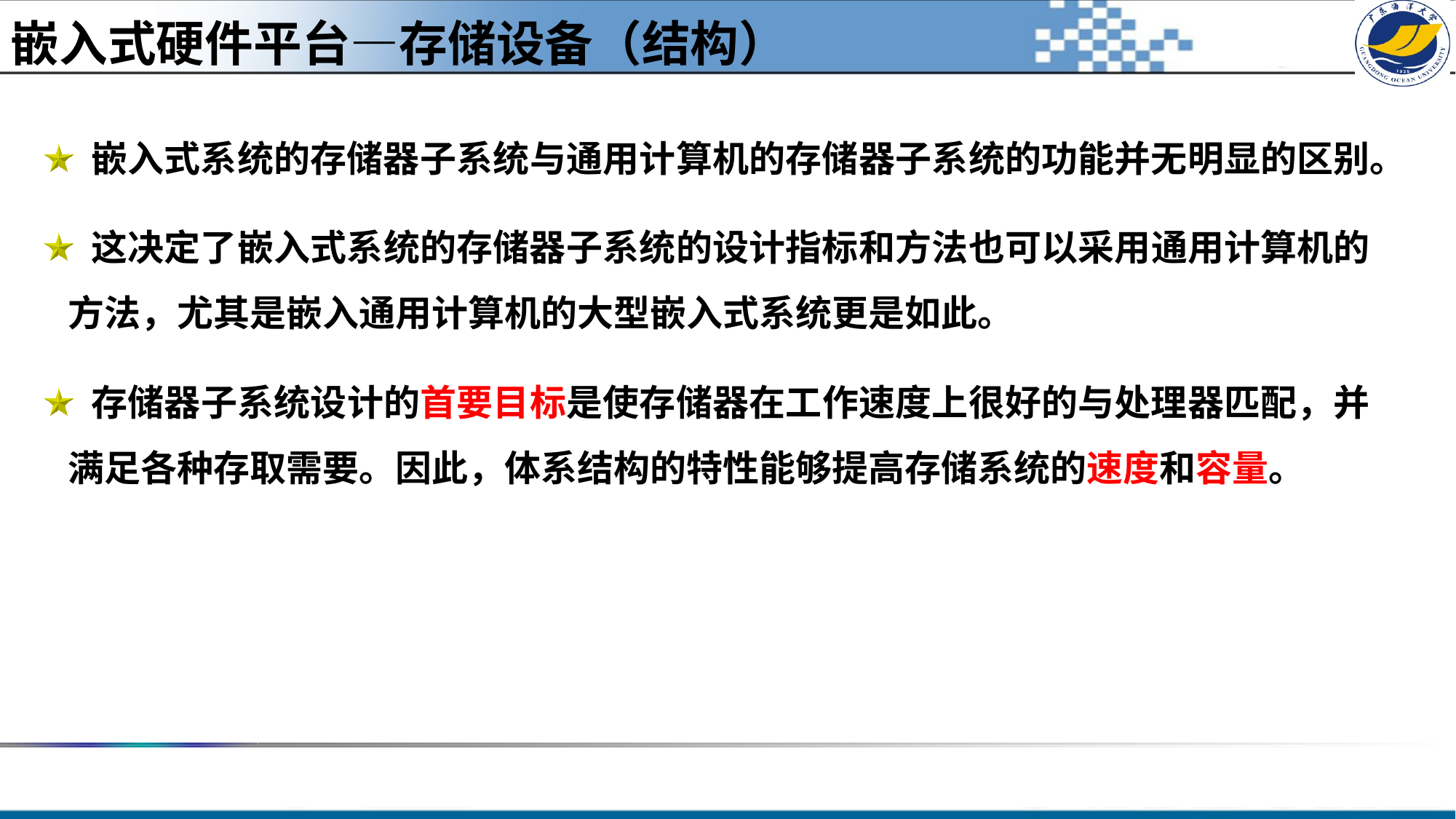

嵌入式硬件平台—存储设备（结构）
#
 嵌入式系统的存储器子系统与通用计算机的存储器子系统的功能并无明显的区别。
 这决定了嵌入式系统的存储器子系统的设计指标和方法也可以采用通用计算机的方法，尤其是嵌入通用计算机的大型嵌入式系统更是如此。
 存储器子系统设计的首要目标是使存储器在工作速度上很好的与处理器匹配，并满足各种存取需要。因此，体系结构的特性能够提高存储系统的速度和容量。
37